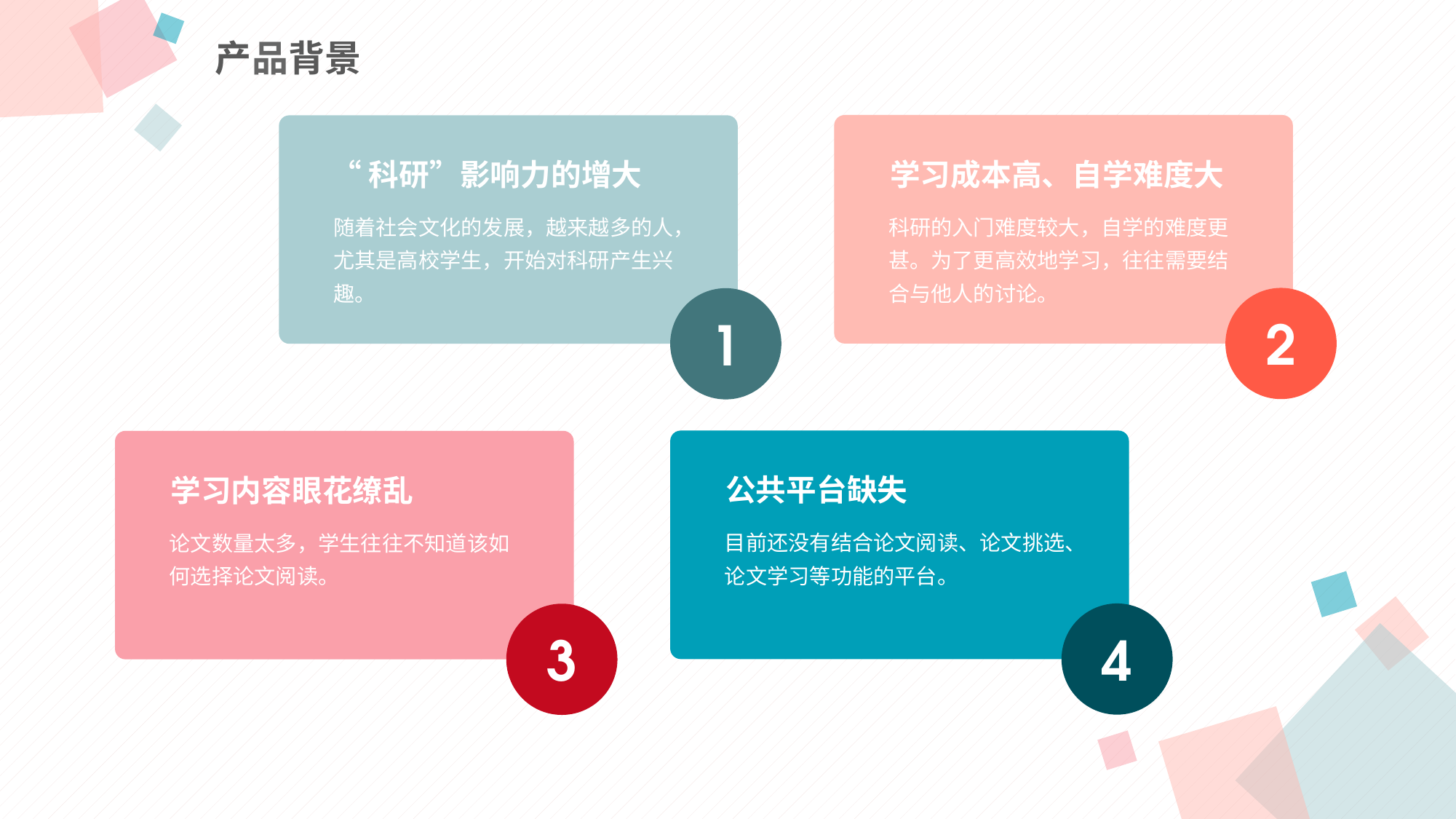

产品背景

学习成本高、自学难度大
“科研”影响力的增大
科研的入门难度较大，自学的难度更甚。为了更高效地学习，往往需要结合与他人的讨论。
随着社会文化的发展，越来越多的人，尤其是高校学生，开始对科研产生兴趣。
2
1

公共平台缺失
学习内容眼花缭乱
目前还没有结合论文阅读、论文挑选、论文学习等功能的平台。
论文数量太多，学生往往不知道该如何选择论文阅读。
4
3